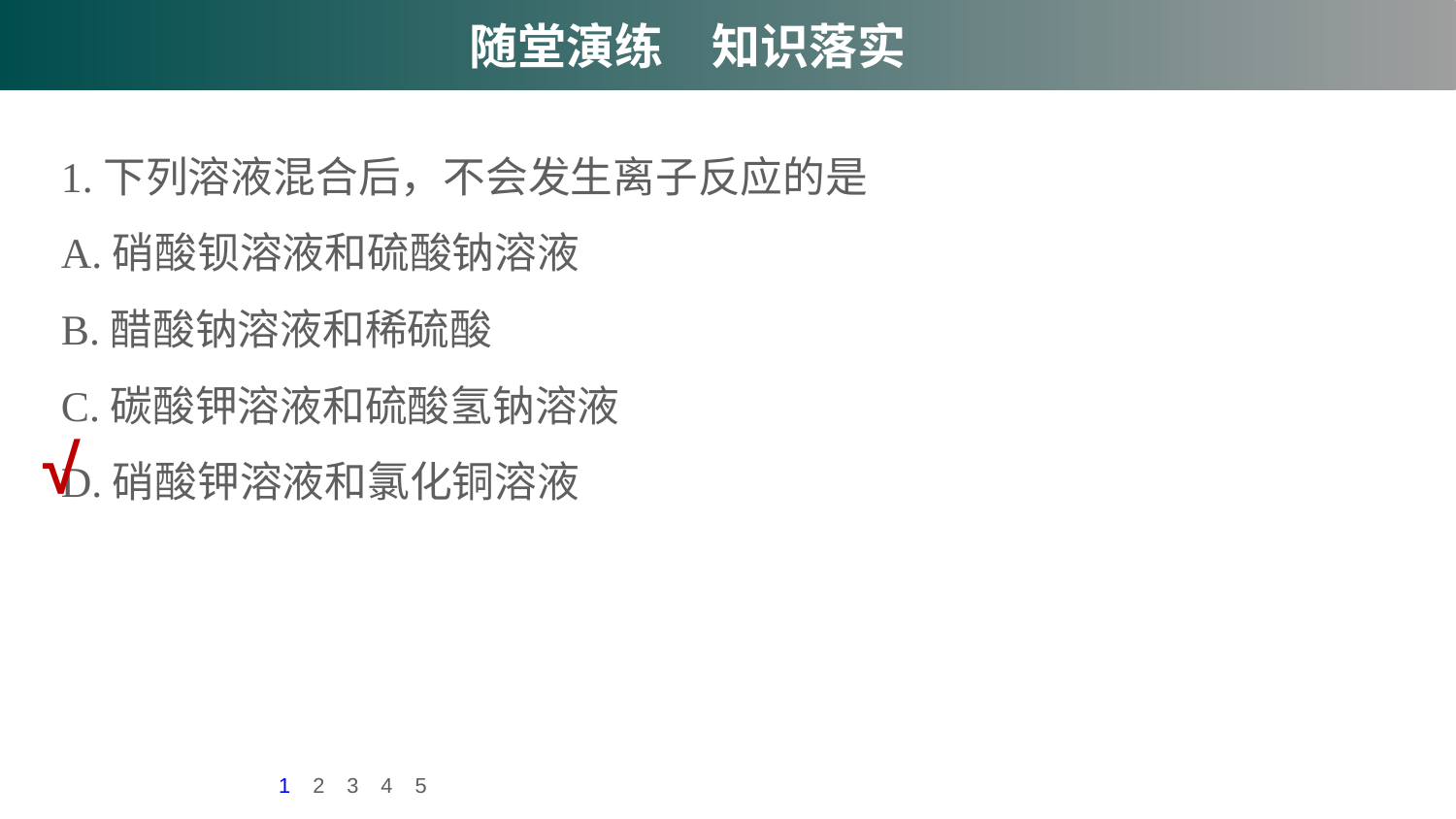

随堂演练　知识落实
1.下列溶液混合后，不会发生离子反应的是
A.硝酸钡溶液和硫酸钠溶液
B.醋酸钠溶液和稀硫酸
C.碳酸钾溶液和硫酸氢钠溶液
D.硝酸钾溶液和氯化铜溶液
√
1
2
3
4
5